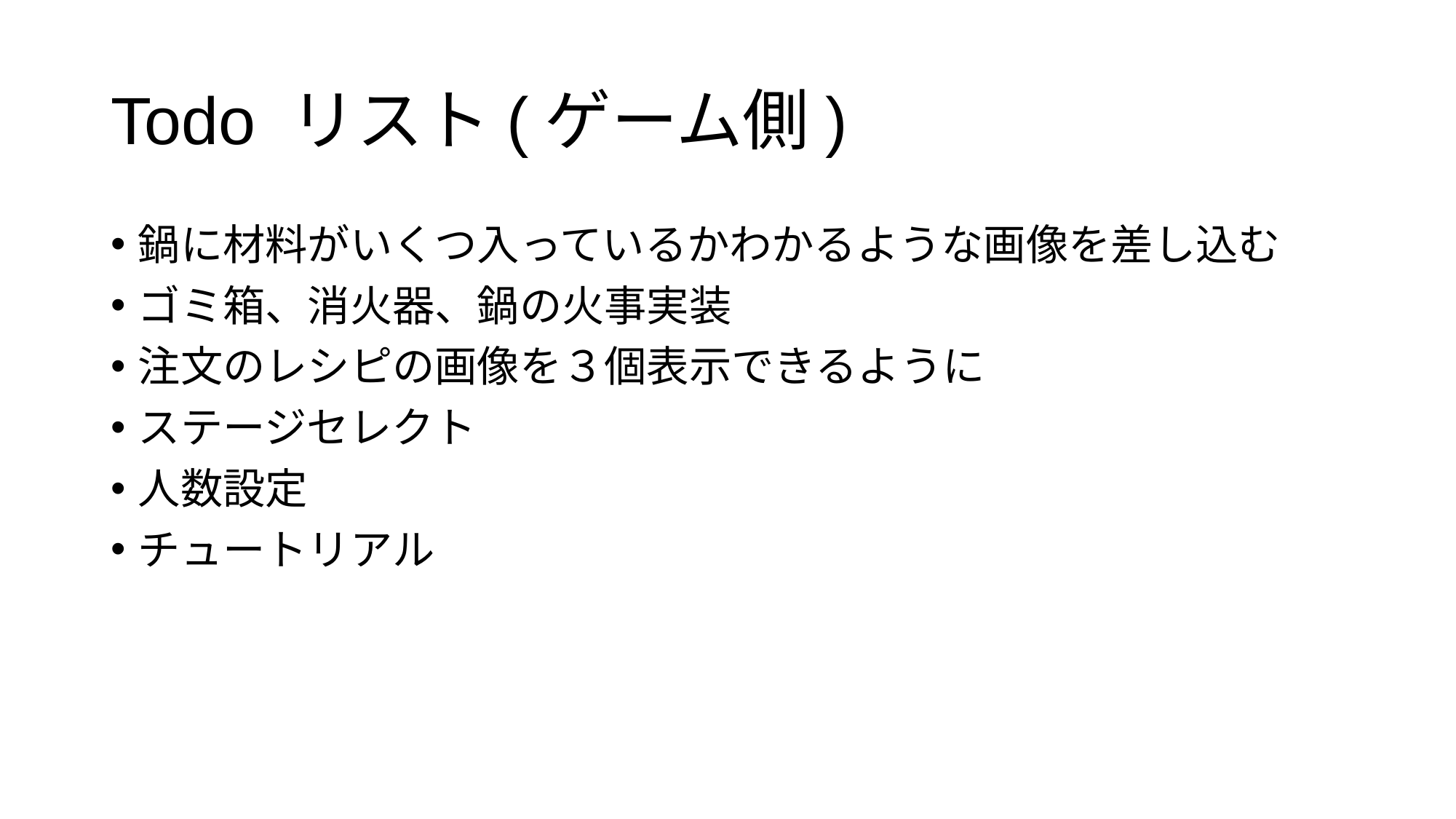

# Todo リスト(ゲーム側)
鍋に材料がいくつ入っているかわかるような画像を差し込む
ゴミ箱、消火器、鍋の火事実装
注文のレシピの画像を３個表示できるように
ステージセレクト
人数設定
チュートリアル